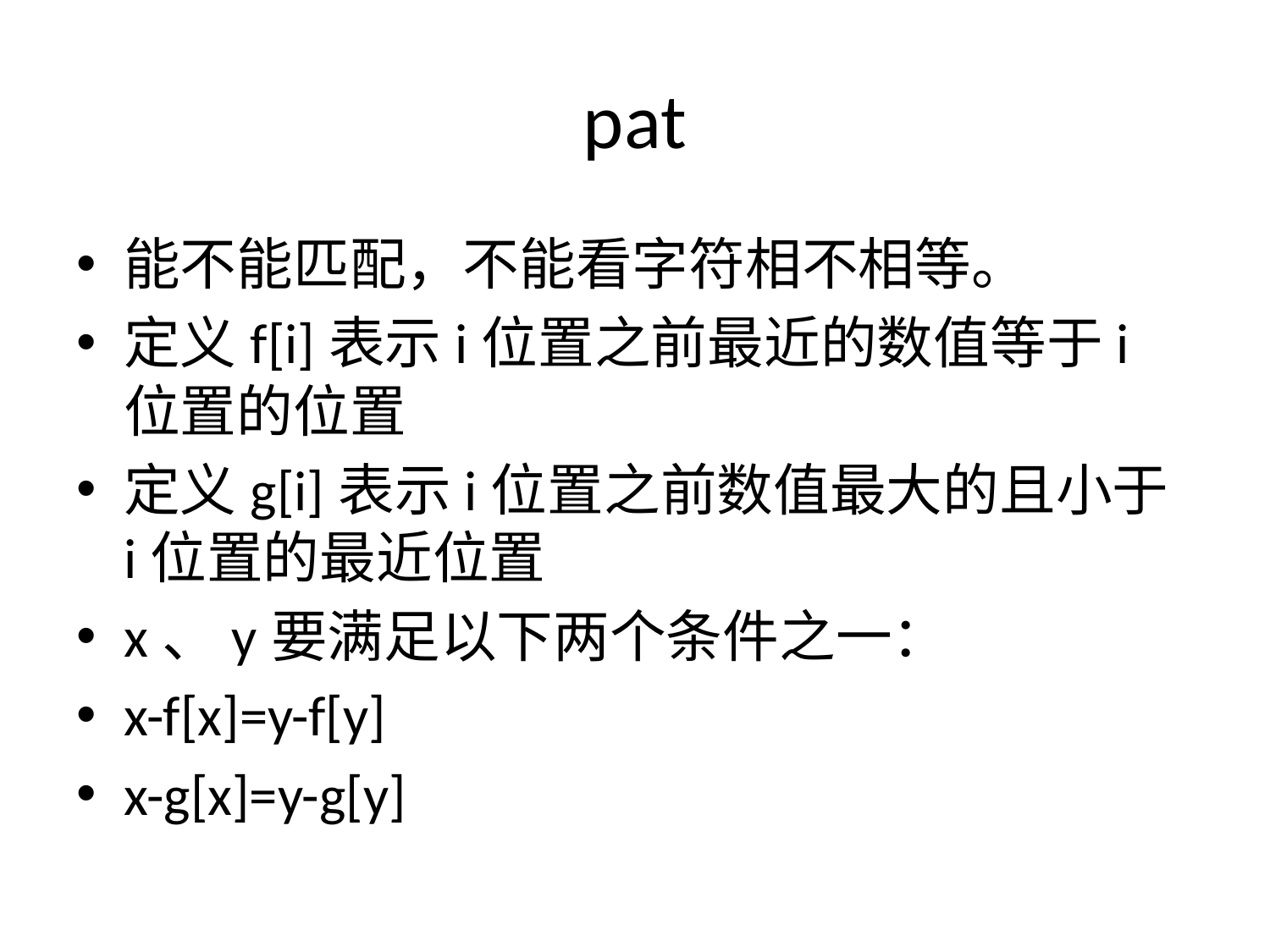

# pat
能不能匹配，不能看字符相不相等。
定义f[i]表示i位置之前最近的数值等于i位置的位置
定义g[i]表示i位置之前数值最大的且小于i位置的最近位置
x、y要满足以下两个条件之一：
x-f[x]=y-f[y]
x-g[x]=y-g[y]